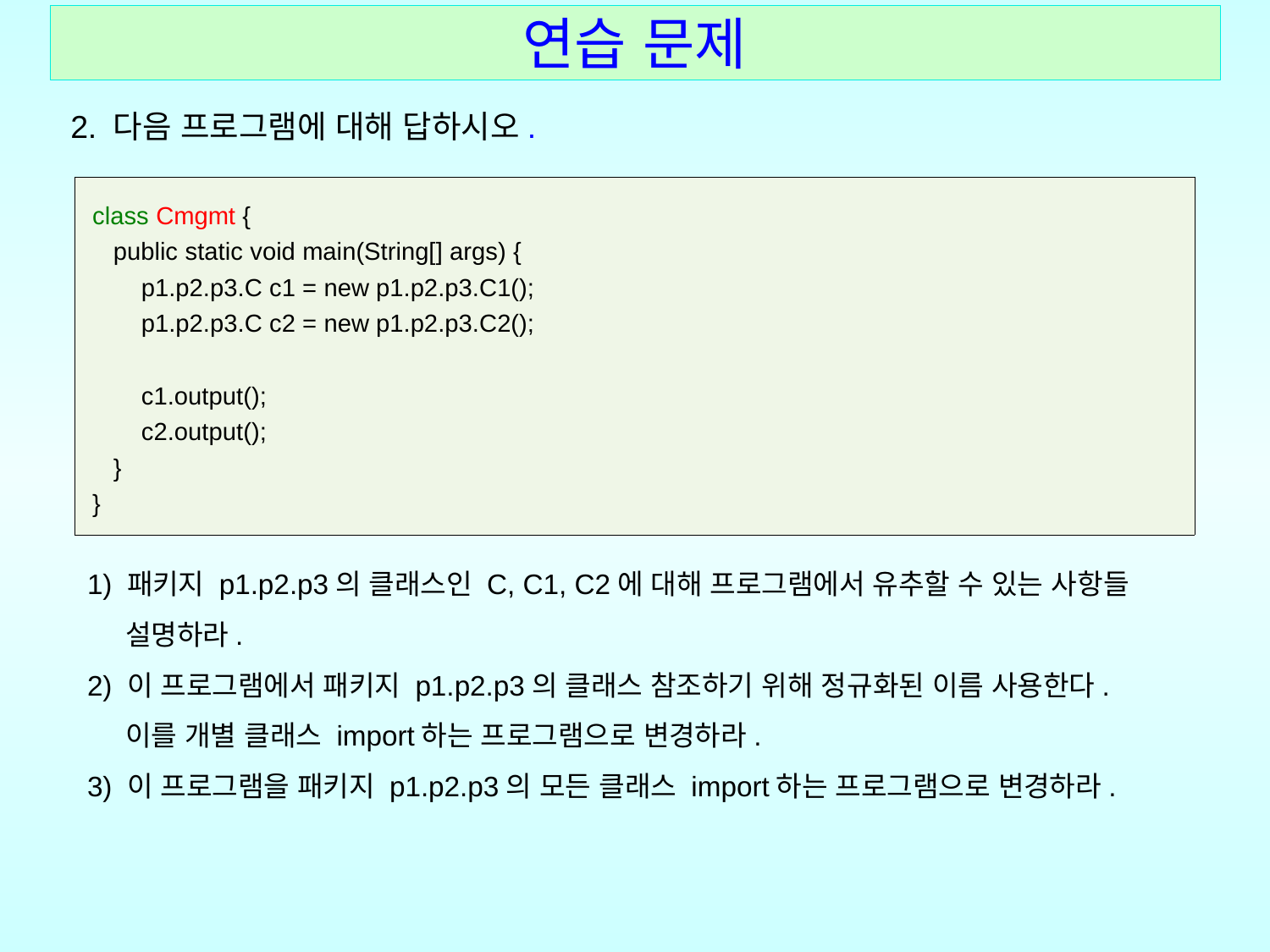

# 연습 문제
2. 다음 프로그램에 대해 답하시오.
| class Cmgmt { public static void main(String[] args) { p1.p2.p3.C c1 = new p1.p2.p3.C1(); p1.p2.p3.C c2 = new p1.p2.p3.C2(); c1.output(); c2.output(); } } |
| --- |
1) 패키지 p1.p2.p3의 클래스인 C, C1, C2에 대해 프로그램에서 유추할 수 있는 사항들
    설명하라.
2) 이 프로그램에서 패키지 p1.p2.p3의 클래스 참조하기 위해 정규화된 이름 사용한다.
    이를 개별 클래스 import하는 프로그램으로 변경하라.
3) 이 프로그램을 패키지 p1.p2.p3의 모든 클래스 import하는 프로그램으로 변경하라.